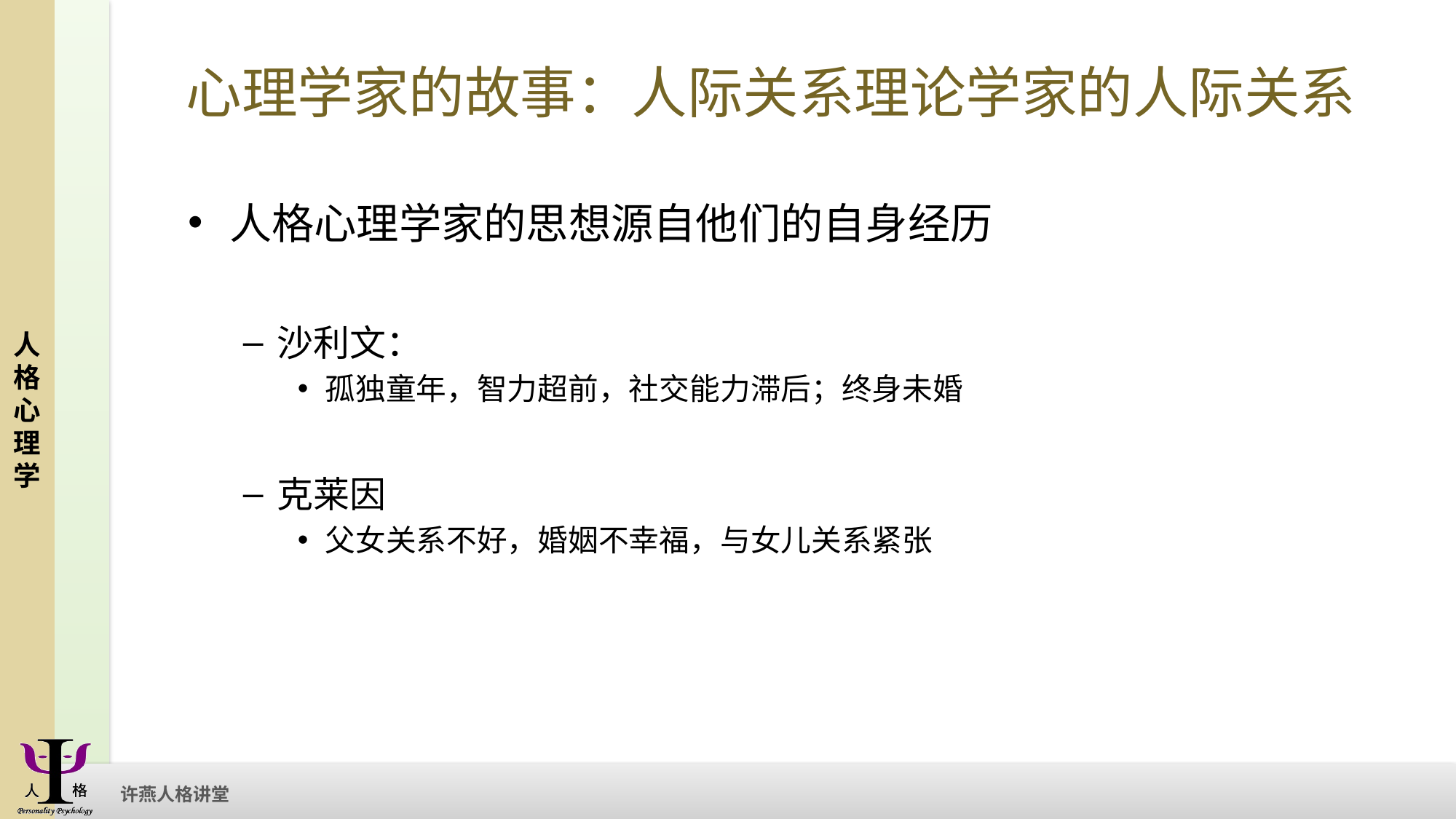

# 心理学家的故事：人际关系理论学家的人际关系
人格心理学家的思想源自他们的自身经历

沙利文：
孤独童年，智力超前，社交能力滞后；终身未婚

克莱因
父女关系不好，婚姻不幸福，与女儿关系紧张